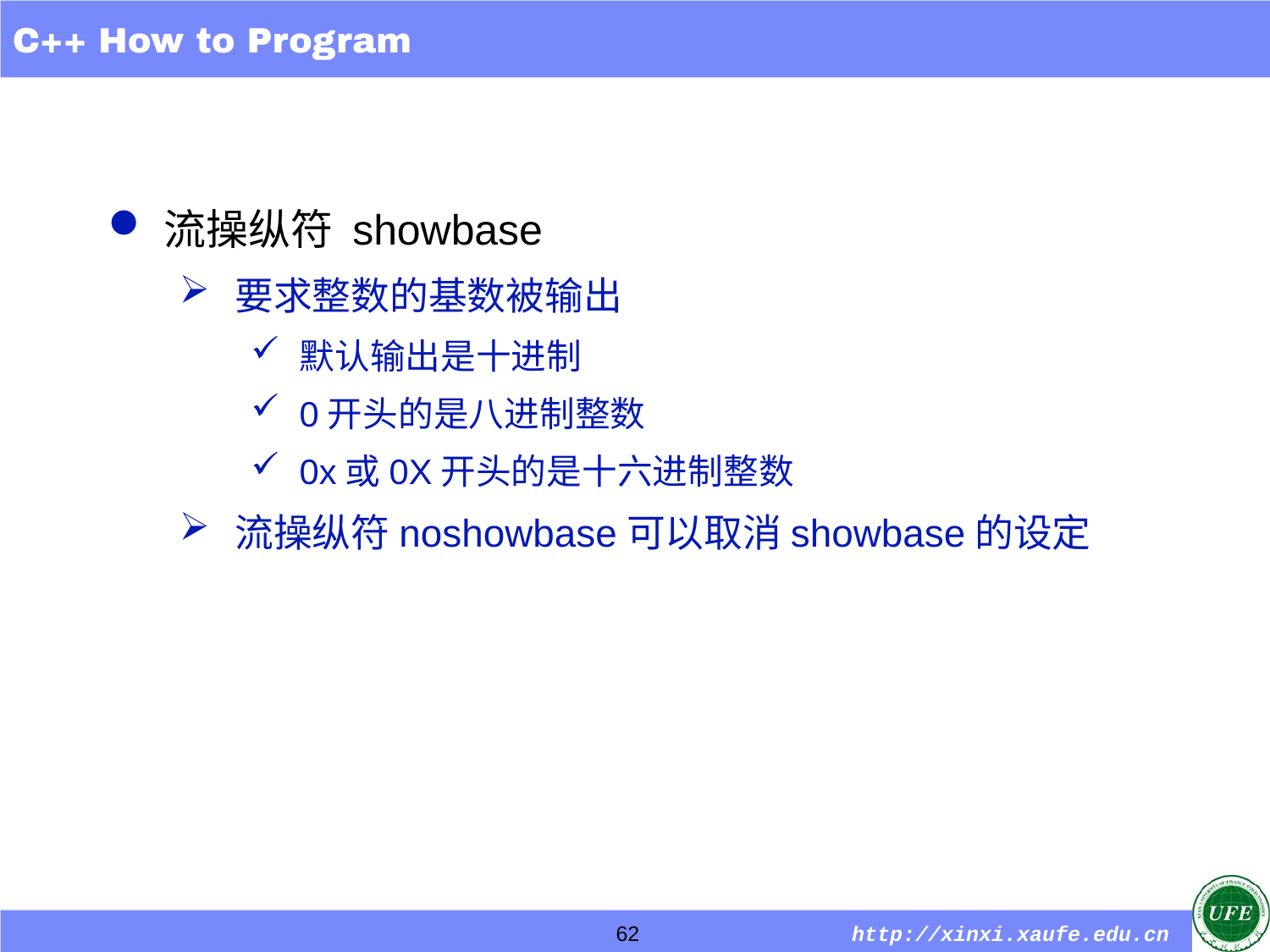

流操纵符 showbase
要求整数的基数被输出
默认输出是十进制
0开头的是八进制整数
0x或0X开头的是十六进制整数
流操纵符noshowbase可以取消showbase的设定

62